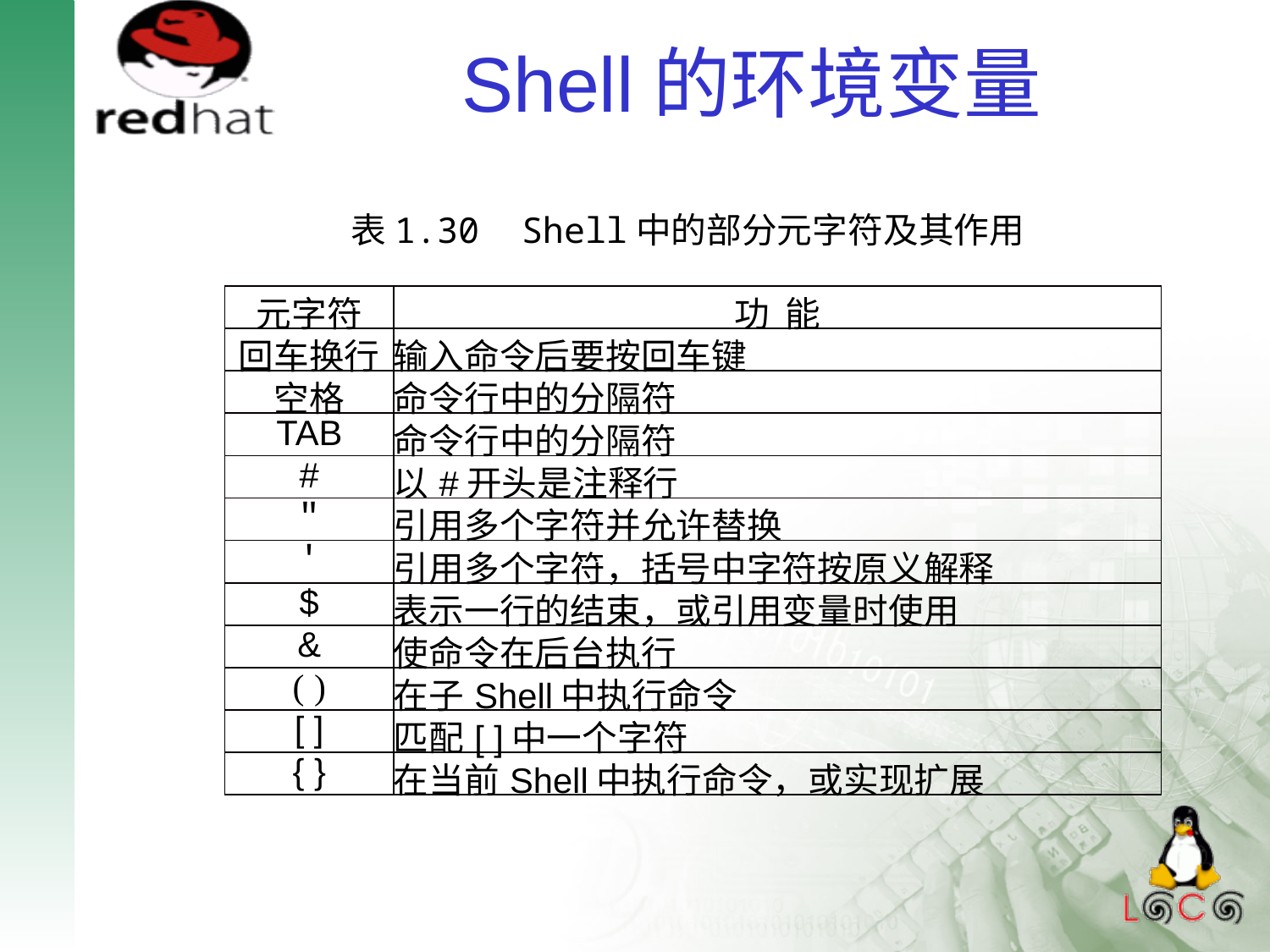

# Shell的环境变量
表1.30  Shell中的部分元字符及其作用
| 元字符 | 功 能 |
| --- | --- |
| 回车换行 | 输入命令后要按回车键 |
| 空格 | 命令行中的分隔符 |
| TAB | 命令行中的分隔符 |
| # | 以#开头是注释行 |
| " | 引用多个字符并允许替换 |
| ' | 引用多个字符，括号中字符按原义解释 |
| $ | 表示一行的结束，或引用变量时使用 |
| & | 使命令在后台执行 |
| ( ) | 在子Shell中执行命令 |
| [ ] | 匹配[ ]中一个字符 |
| { } | 在当前Shell中执行命令，或实现扩展 |